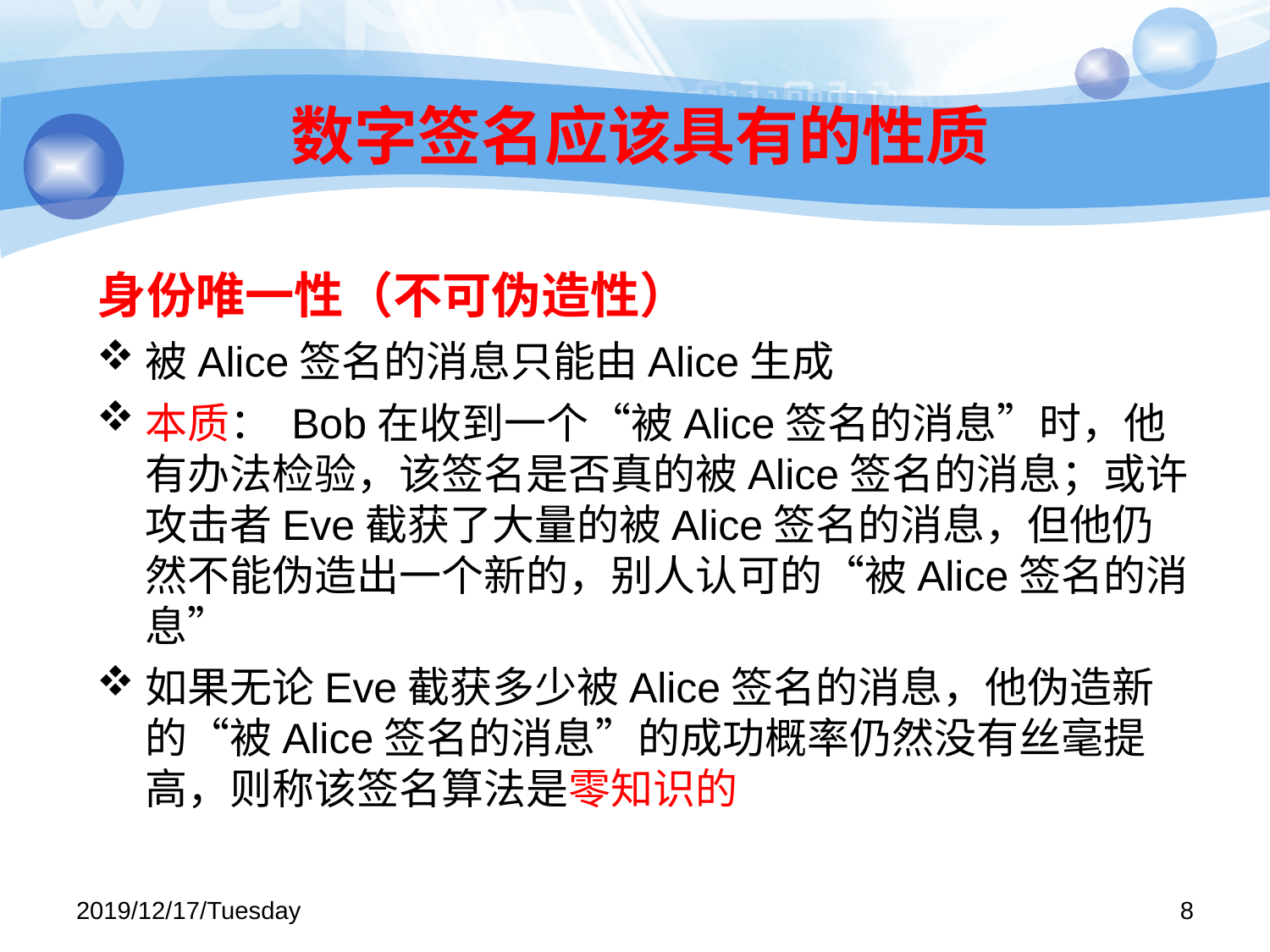

# 数字签名应该具有的性质
身份唯一性（不可伪造性）
被Alice签名的消息只能由Alice生成
本质： Bob在收到一个“被Alice签名的消息”时，他有办法检验，该签名是否真的被Alice签名的消息；或许攻击者Eve截获了大量的被Alice签名的消息，但他仍然不能伪造出一个新的，别人认可的“被Alice签名的消息”
如果无论Eve截获多少被Alice签名的消息，他伪造新的“被Alice签名的消息”的成功概率仍然没有丝毫提高，则称该签名算法是零知识的
2019/12/17/Tuesday
8